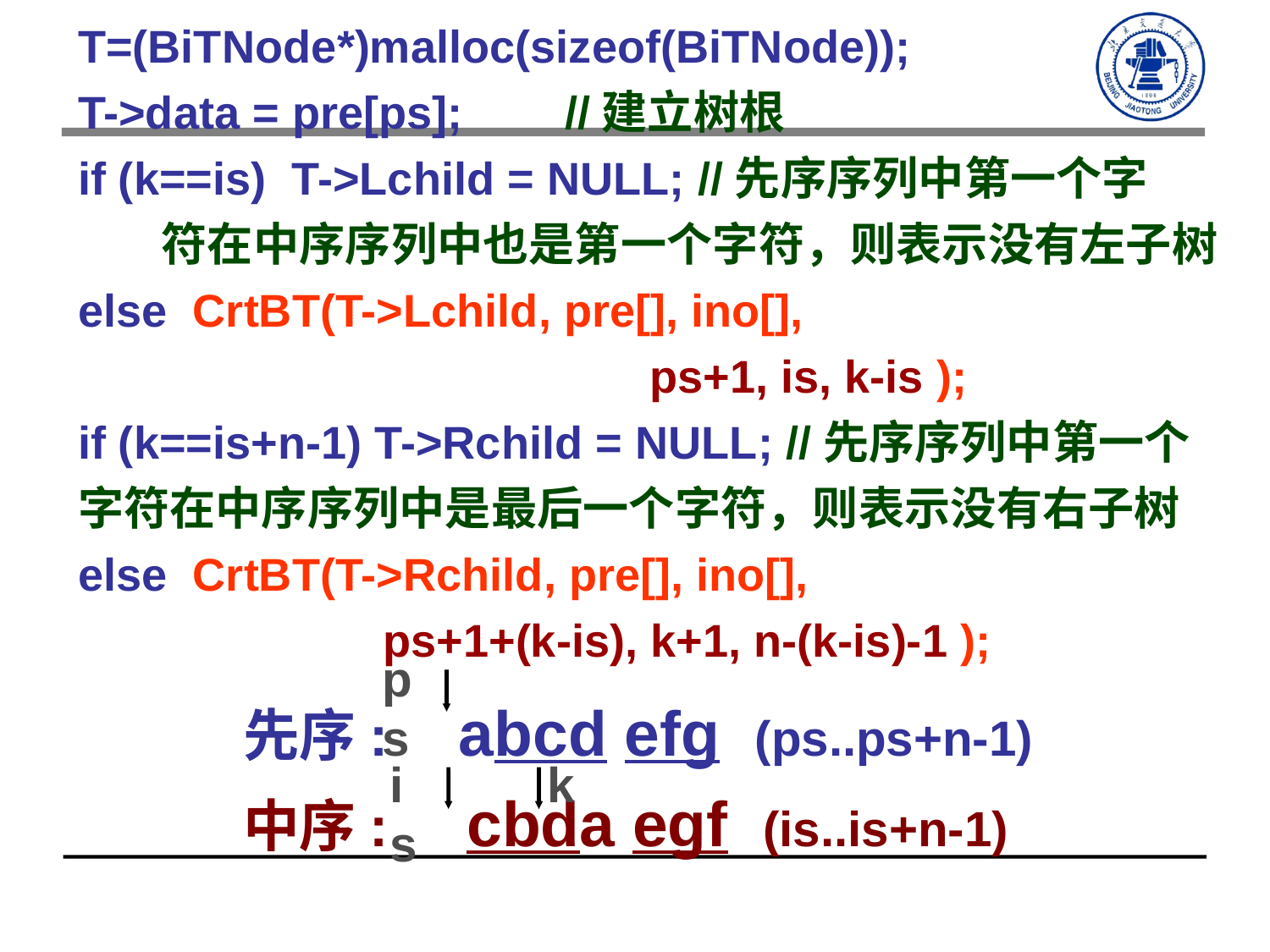

T=(BiTNode*)malloc(sizeof(BiTNode));
T->data = pre[ps];        //建立树根
if (k==is)  T->Lchild = NULL; //先序序列中第一个字
       符在中序序列中也是第一个字符，则表示没有左子树
else  CrtBT(T->Lchild, pre[], ino[],
                                             ps+1, is, k-is );
if (k==is+n-1) T->Rchild = NULL; //先序序列中第一个字符在中序序列中是最后一个字符，则表示没有右子树
else  CrtBT(T->Rchild, pre[], ino[],
                        ps+1+(k-is), k+1, n-(k-is)-1 );
ps

先序:    abcd efg  (ps..ps+n-1)
中序:     cbda egf  (is..is+n-1)
is
k